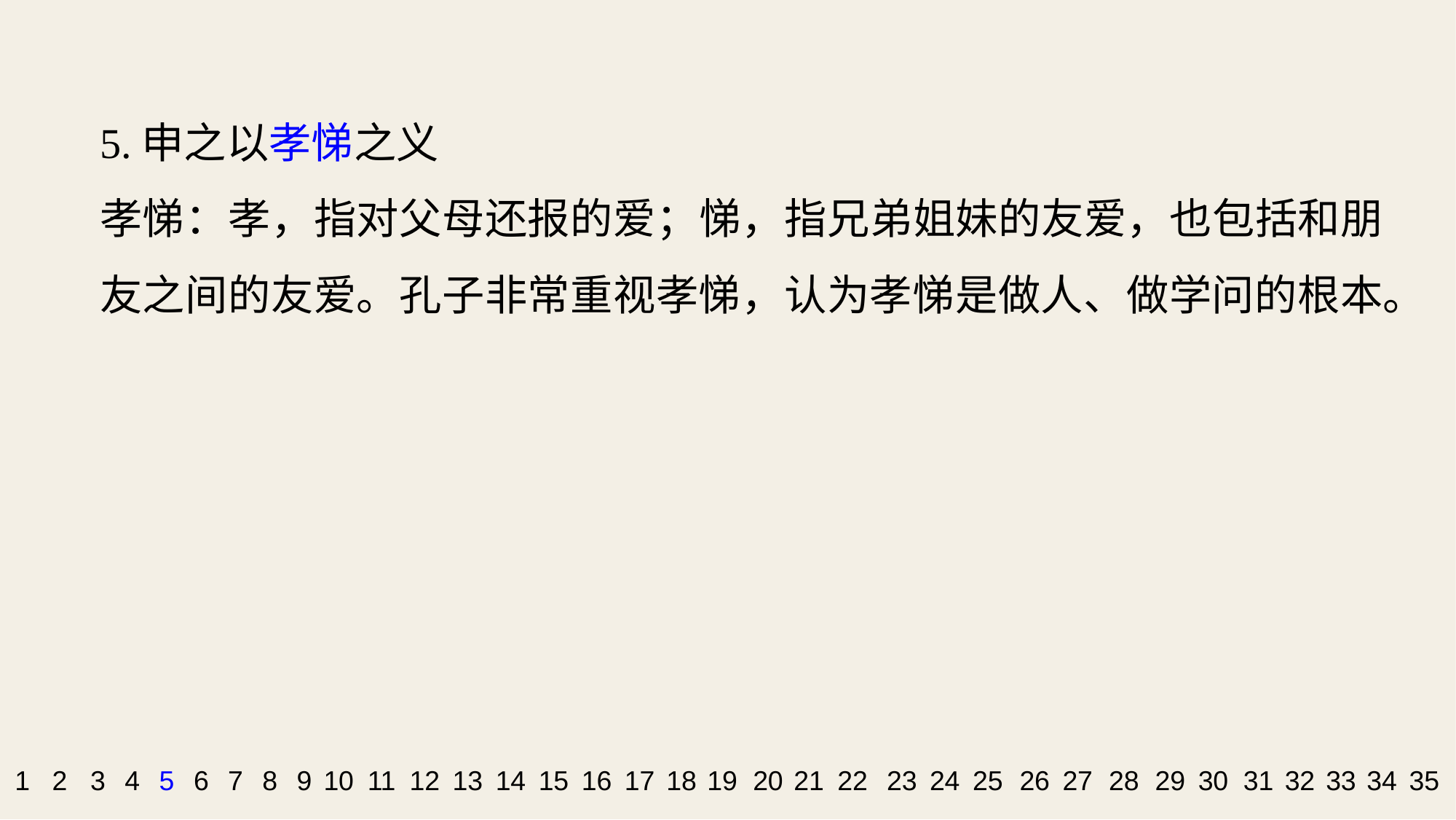

5.申之以孝悌之义
孝悌：孝，指对父母还报的爱；悌，指兄弟姐妹的友爱，也包括和朋友之间的友爱。孔子非常重视孝悌，认为孝悌是做人、做学问的根本。
1
2
3
4
5
6
7
8
9
10
11
12
13
14
15
16
17
18
19
20
21
22
23
24
25
26
27
28
29
30
31
32
33
34
35